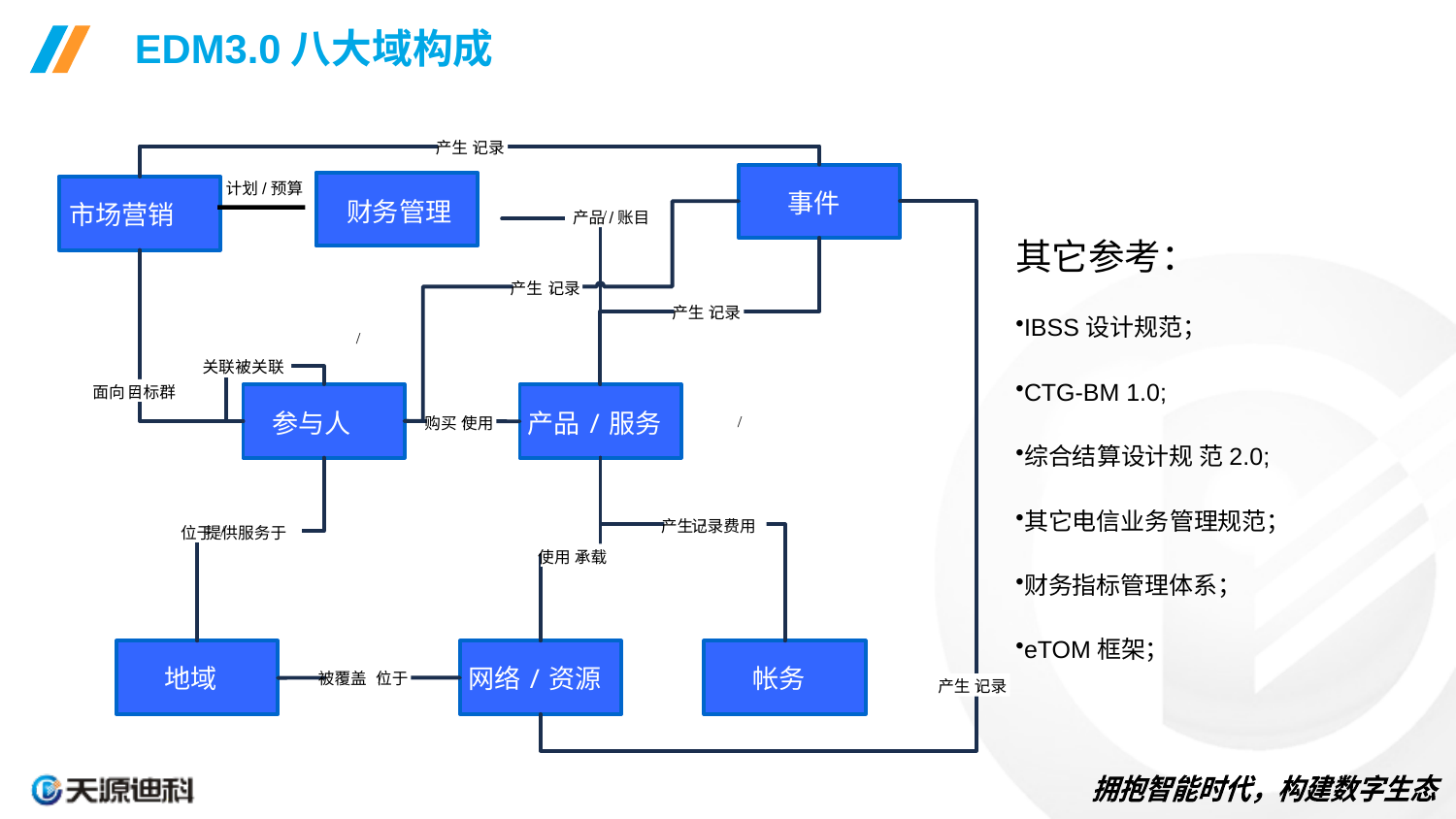

# EDM3.0八大域构成

/
产生
记录

计划/预算

事件
财务管理
市场营销

/

产品/账目

/
产生
记录

/
产生
记录

/

/
关联
被关联

/
面向
目标群

参与人
产品/服务
SLA

/
/
购买
使用

/
产生
记录费用

/
位于
提供服务于

/
使用
承载

地域
网络/资源
帐务

/
被覆盖
位于

/
产生
记录

其它参考：
IBSS设计规范；
CTG-BM 1.0;
综合结算设计规 范2.0;
其它电信业务管理规范；
财务指标管理体系；
eTOM框架；

26
26
26